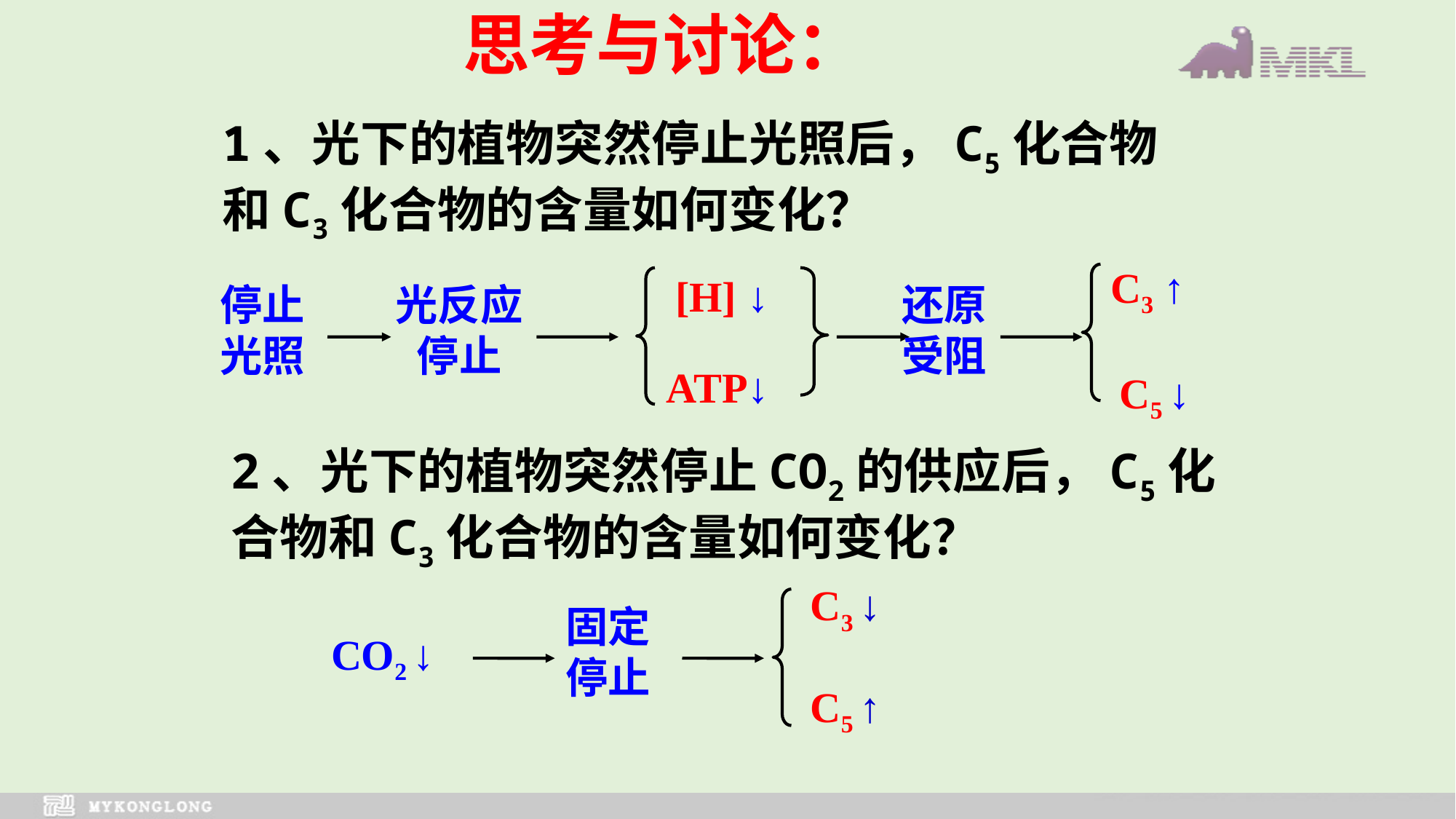

思考与讨论：
1、光下的植物突然停止光照后，C5化合物和C3化合物的含量如何变化？
C3 ↑

[H] ↓

停止光照
光反应停止
还原受阻

ATP↓
C5 ↓
2、光下的植物突然停止CO2的供应后，C5化合物和C3化合物的含量如何变化？
C3 ↓

固定停止
CO2 ↓

C5 ↑